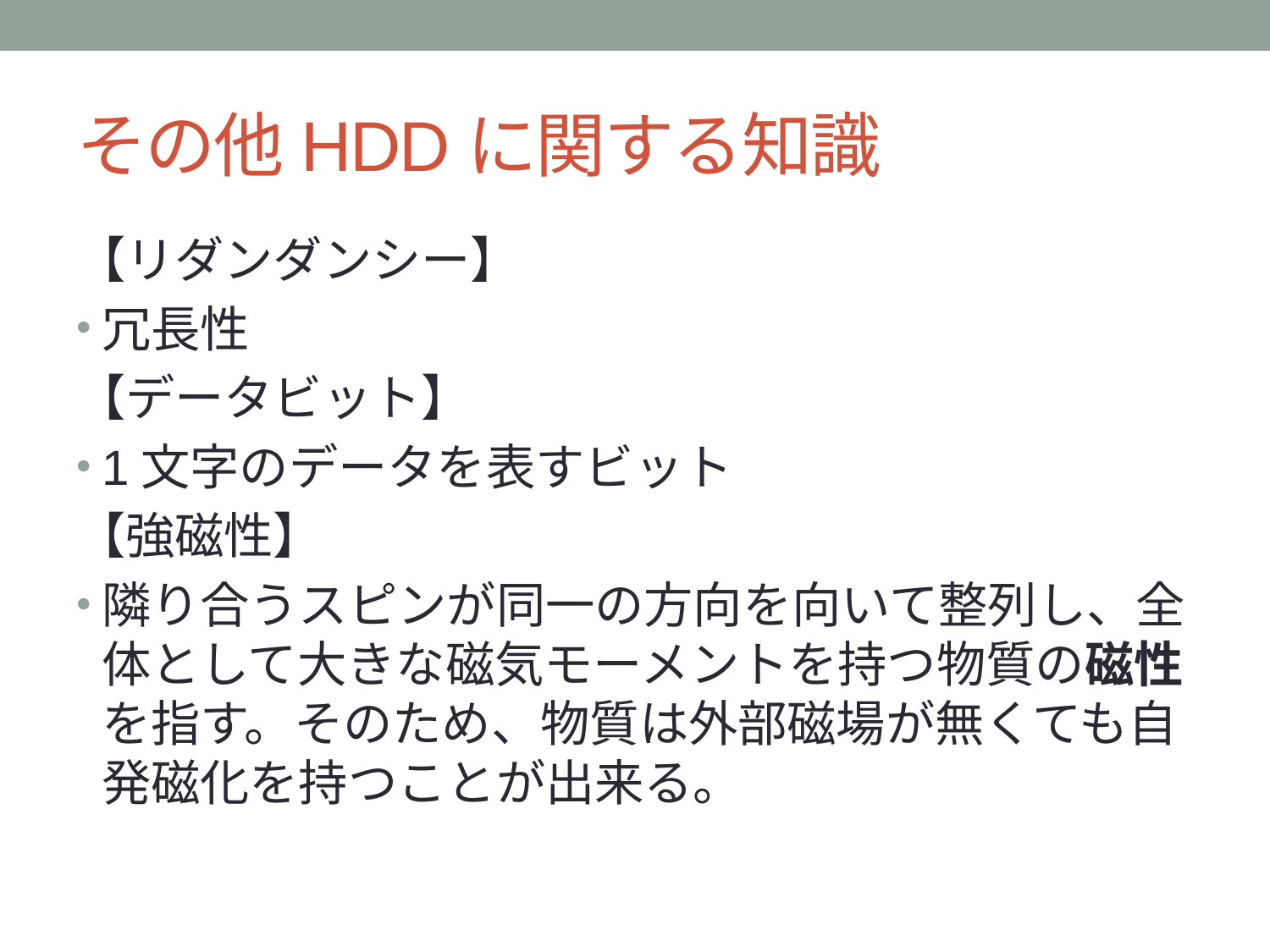

# その他HDDに関する知識
【リダンダンシー】
冗長性
【データビット】
1文字のデータを表すビット
【強磁性】
隣り合うスピンが同一の方向を向いて整列し、全体として大きな磁気モーメントを持つ物質の磁性を指す。そのため、物質は外部磁場が無くても自発磁化を持つことが出来る。